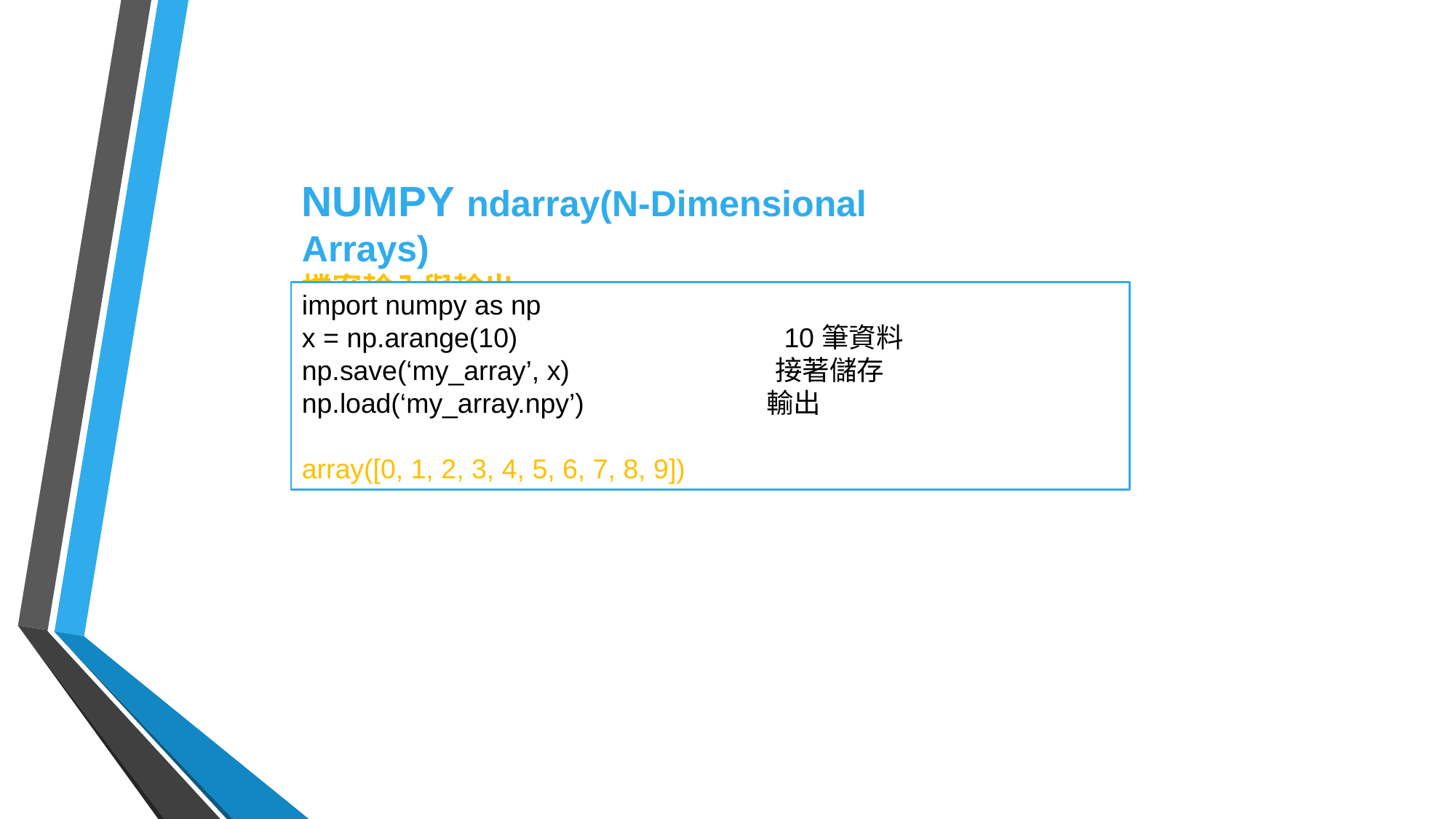

NUMPY ndarray(N-Dimensional Arrays)
檔案輸入與輸出
import numpy as np
x = np.arange(10)                                   10筆資料
np.save(‘my_array’, x)                          接著儲存
np.load(‘my_array.npy’)                       輸出

array([0, 1, 2, 3, 4, 5, 6, 7, 8, 9])